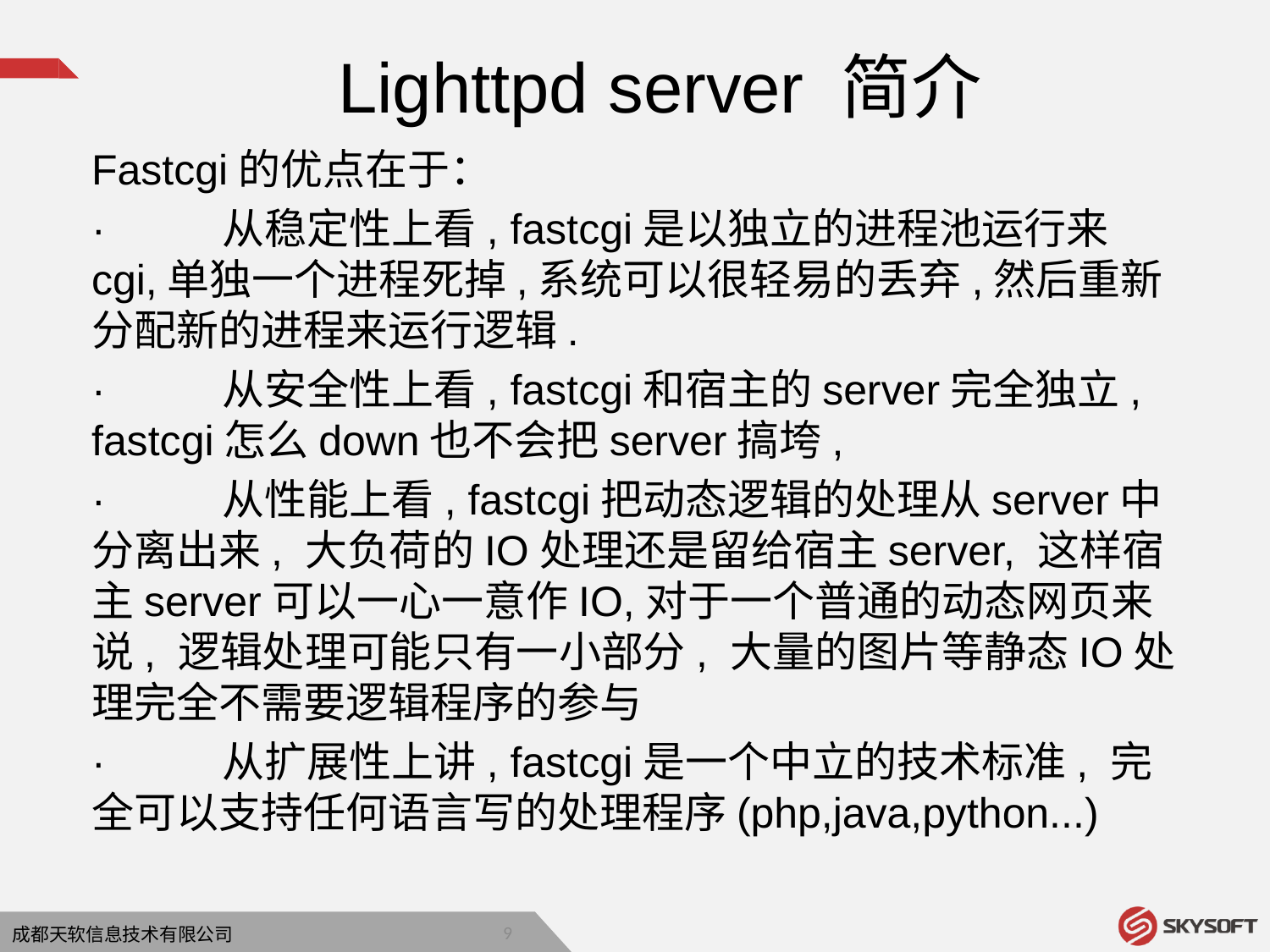

Lighttpd server 简介

Fastcgi的优点在于：
·         从稳定性上看, fastcgi是以独立的进程池运行来cgi,单独一个进程死掉,系统可以很轻易的丢弃,然后重新分配新的进程来运行逻辑.
·         从安全性上看, fastcgi和宿主的server完全独立, fastcgi怎么down也不会把server搞垮,
·         从性能上看, fastcgi把动态逻辑的处理从server中分离出来, 大负荷的IO处理还是留给宿主server, 这样宿主server可以一心一意作IO,对于一个普通的动态网页来说, 逻辑处理可能只有一小部分, 大量的图片等静态IO处理完全不需要逻辑程序的参与
·         从扩展性上讲, fastcgi是一个中立的技术标准, 完全可以支持任何语言写的处理程序(php,java,python...)

9